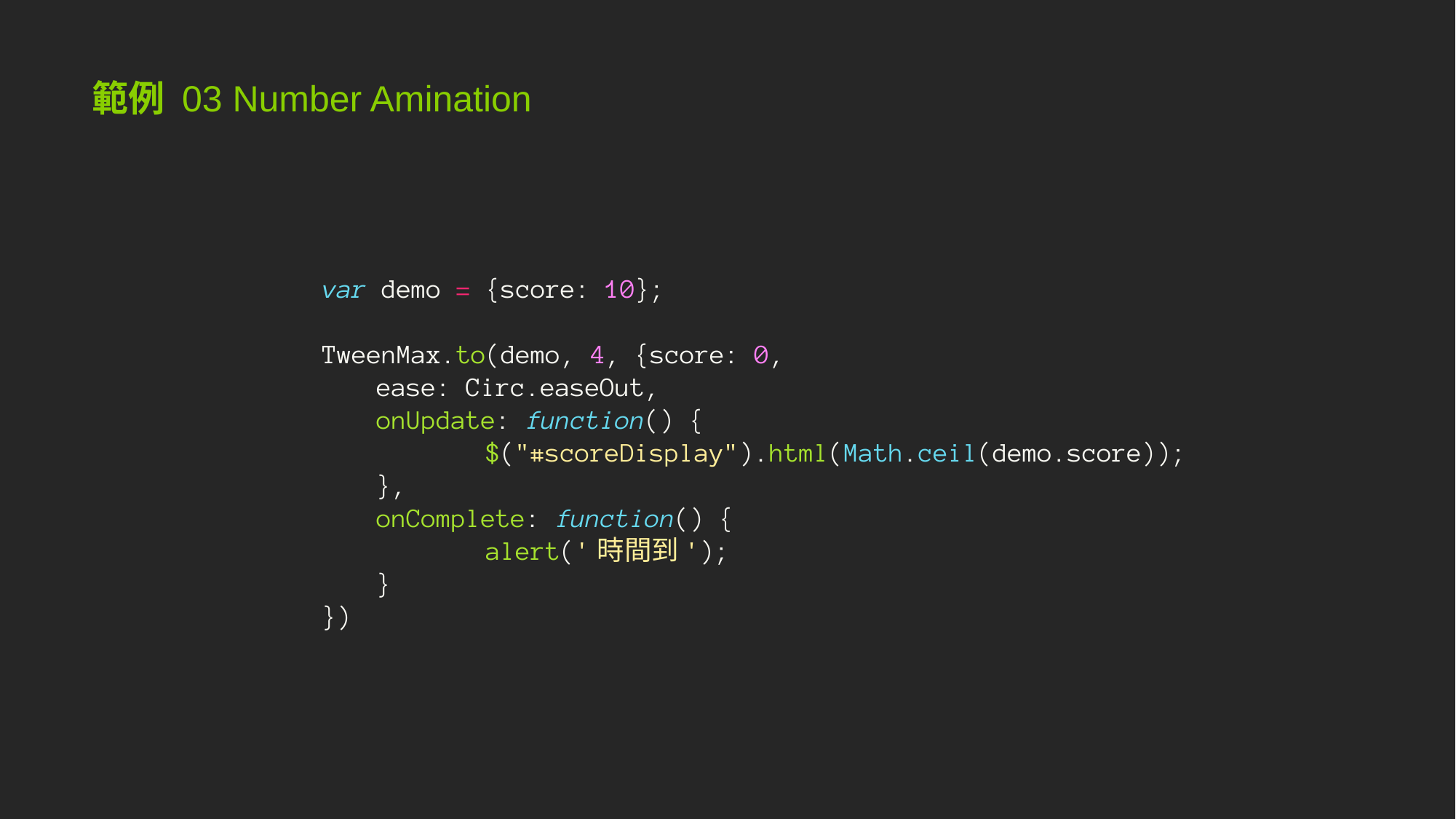

範例 03 Number Amination
var demo = {score: 10};

TweenMax.to(demo, 4, {score: 0,
ease: Circ.easeOut,
onUpdate: function() {
	$("#scoreDisplay").html(Math.ceil(demo.score));
},
onComplete: function() {
	alert('時間到');
}
})